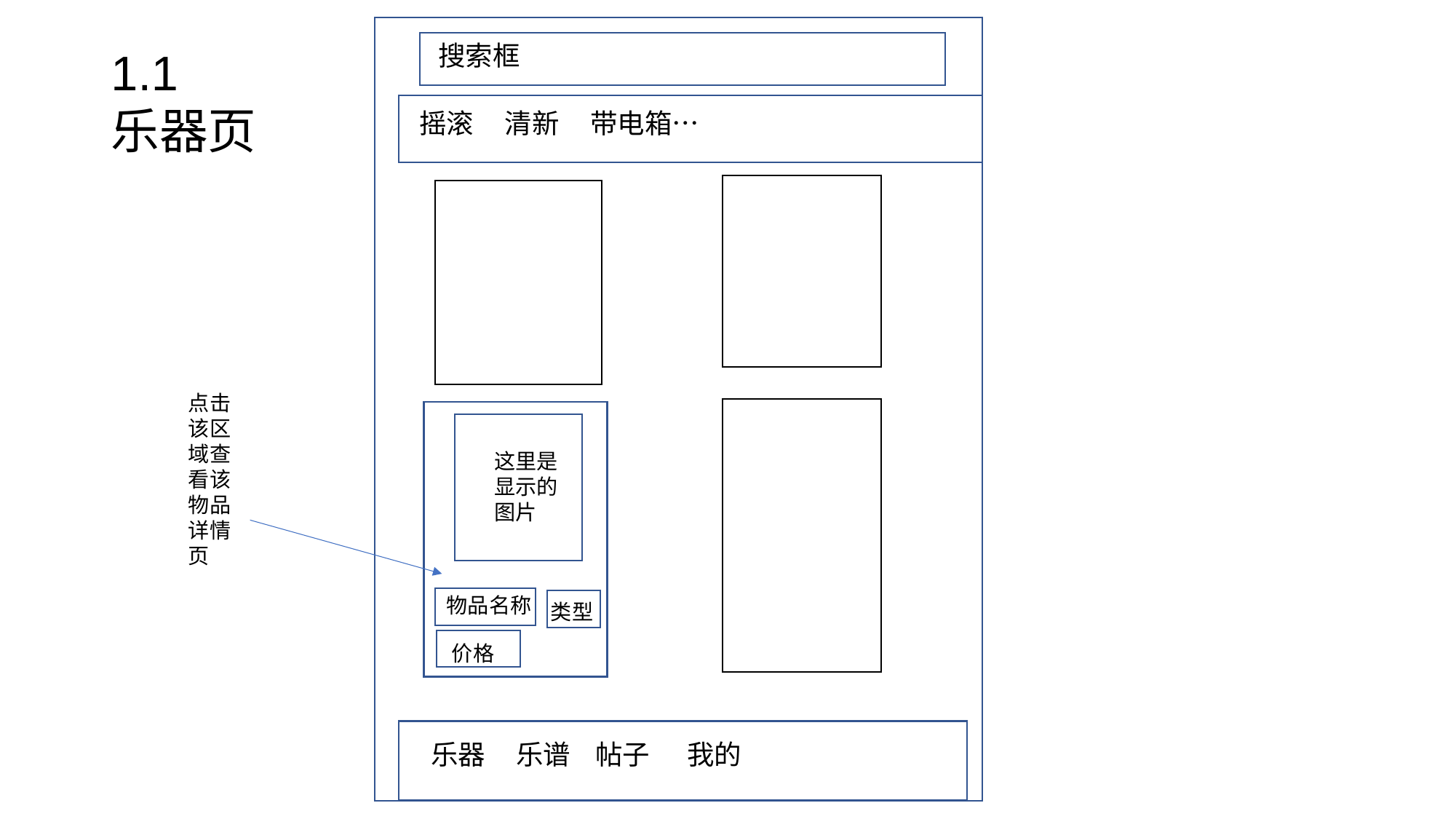

搜索框
1.1
乐器页

摇滚     清新     带电箱…

点击该区域查看该物品详情页

这里是显示的图片
物品名称

类型

价格

乐器     乐谱    帖子      我的